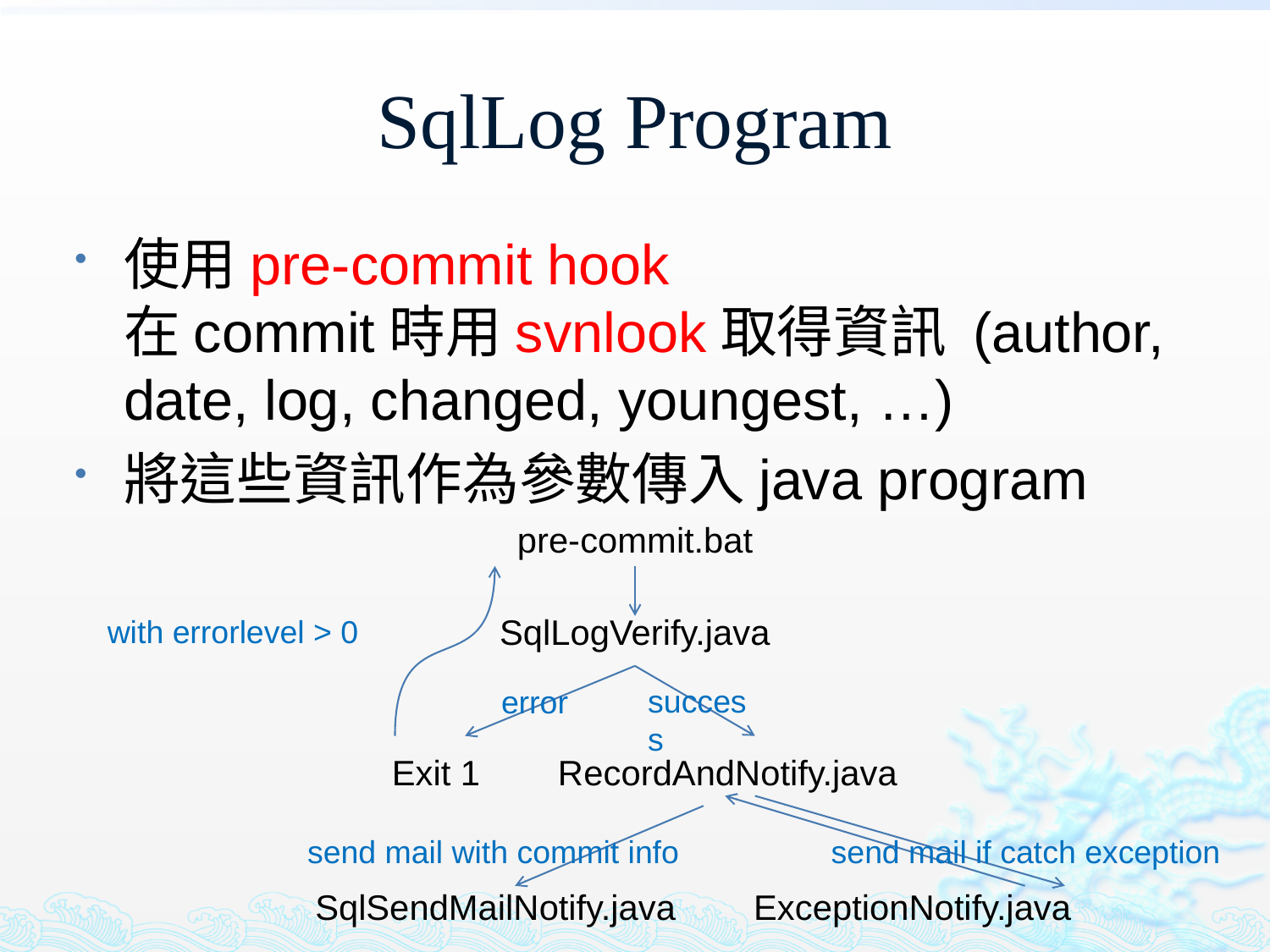

# SqlLog Program
使用pre-commit hook
在commit時用svnlook取得資訊 (author, date, log, changed, youngest, …)
將這些資訊作為參數傳入java program
pre-commit.bat
SqlLogVerify.java

  Exit 1        RecordAndNotify.java
            SqlSendMailNotify.java        ExceptionNotify.java
with errorlevel > 0
success
error
send mail with commit info
send mail if catch exception